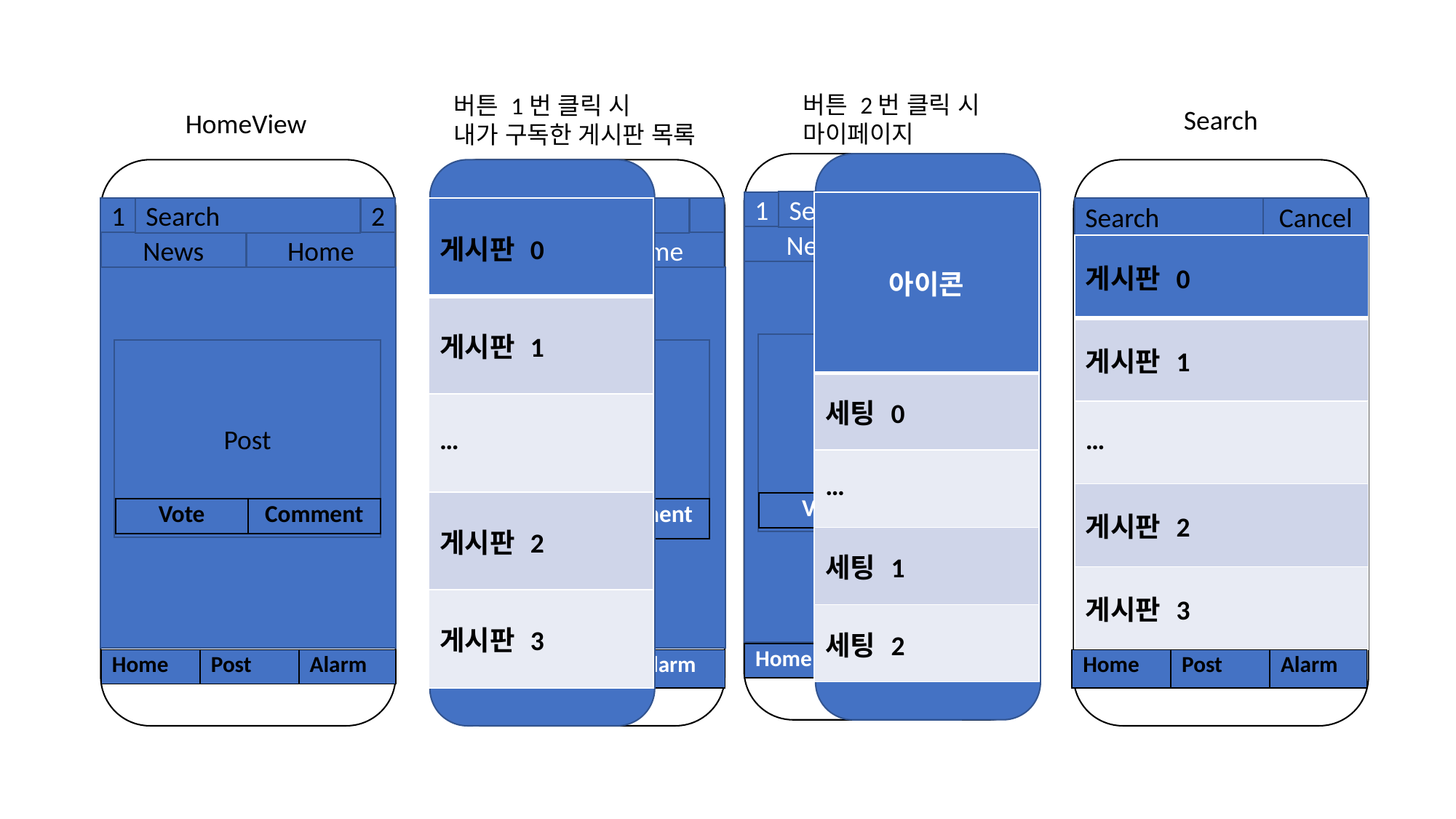

버튼 2번 클릭 시
마이페이지
버튼 1번 클릭 시
내가 구독한 게시판 목록
Search
HomeView

Search
1
2
| 아이콘 |
| --- |
| 세팅 0 |
| … |
| 세팅 1 |
| 세팅 2 |
Search
Search
Search
Cancel
1
2

| 게시판 0 |
| --- |
| 게시판 1 |
| … |
| 게시판 2 |
| 게시판 3 |
News
Home
News
Home
News
Home
| 게시판 0 |
| --- |
| 게시판 1 |
| … |
| 게시판 2 |
| 게시판 3 |
Post
Post
Post
Post
Post
Post
| Vote | Comment |
| --- | --- |
| Vote | Comment |
| --- | --- |
| Vote | Comment |
| --- | --- |
| Home | Post | Alarm |
| --- | --- | --- |
| Home | Post | Alarm |
| --- | --- | --- |
| Home | Post | Alarm |
| --- | --- | --- |
| Home | Post | Alarm |
| --- | --- | --- |